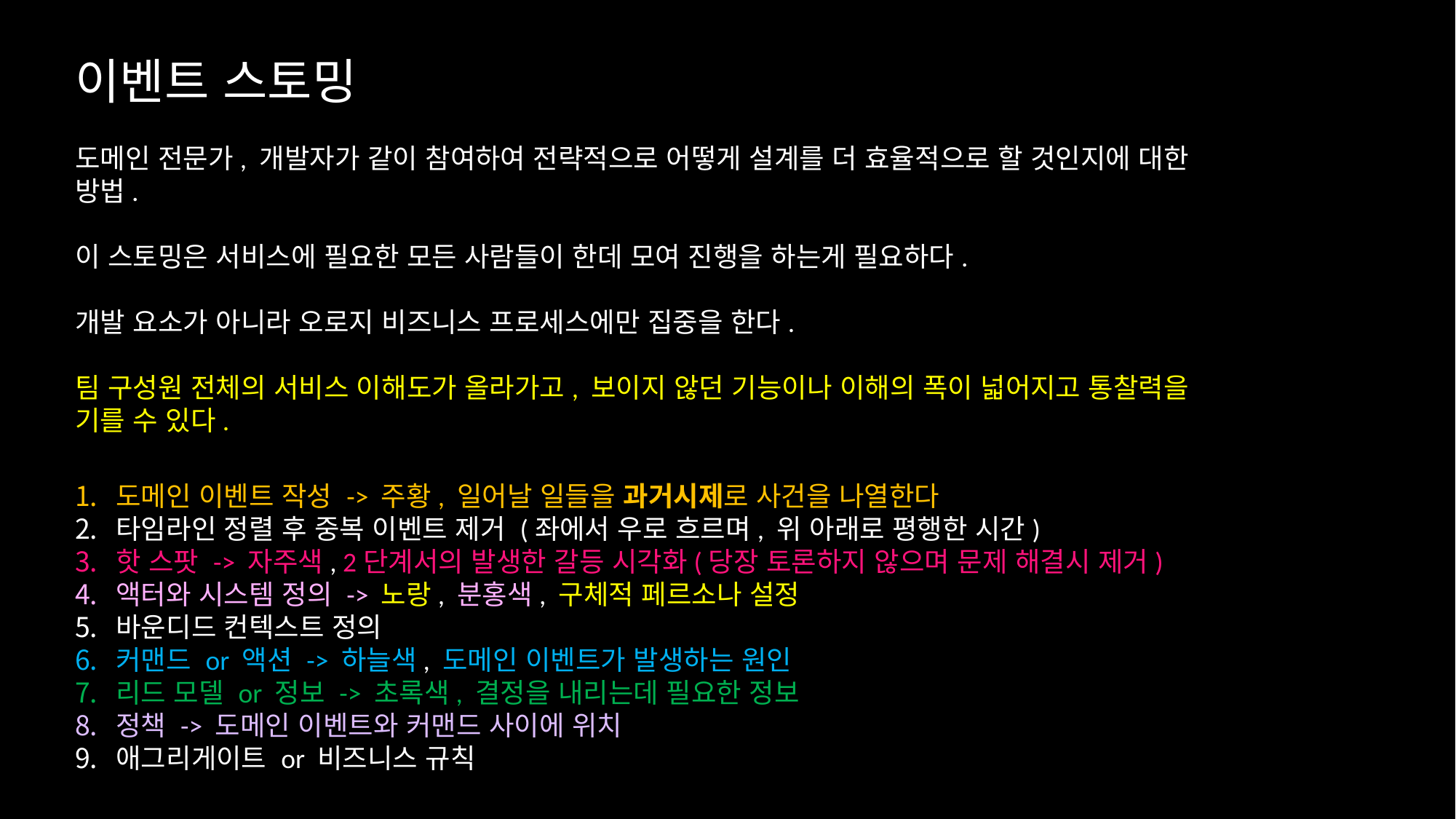

이벤트 스토밍
도메인 전문가, 개발자가 같이 참여하여 전략적으로 어떻게 설계를 더 효율적으로 할 것인지에 대한 방법.

이 스토밍은 서비스에 필요한 모든 사람들이 한데 모여 진행을 하는게 필요하다.

개발 요소가 아니라 오로지 비즈니스 프로세스에만 집중을 한다.

팀 구성원 전체의 서비스 이해도가 올라가고, 보이지 않던 기능이나 이해의 폭이 넓어지고 통찰력을 기를 수 있다.
도메인 이벤트 작성 -> 주황, 일어날 일들을 과거시제로 사건을 나열한다
타임라인 정렬 후 중복 이벤트 제거 (좌에서 우로 흐르며, 위 아래로 평행한 시간)
핫 스팟 -> 자주색, 2단계서의 발생한 갈등 시각화(당장 토론하지 않으며 문제 해결시 제거)
액터와 시스템 정의 -> 노랑, 분홍색, 구체적 페르소나 설정
바운디드 컨텍스트 정의
커맨드 or 액션 -> 하늘색, 도메인 이벤트가 발생하는 원인
리드 모델 or 정보 -> 초록색, 결정을 내리는데 필요한 정보
정책 -> 도메인 이벤트와 커맨드 사이에 위치
애그리게이트 or 비즈니스 규칙